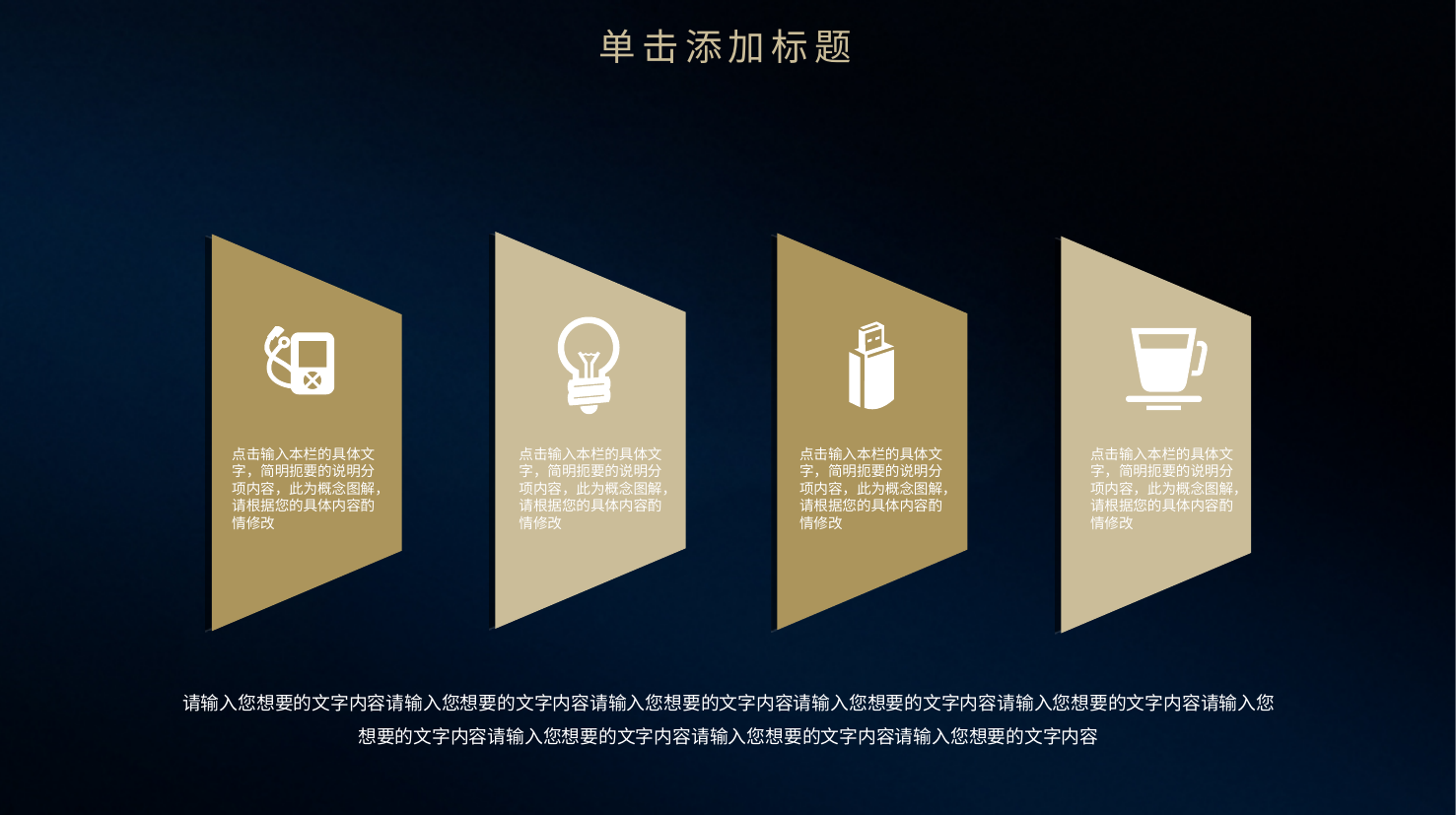

点击输入本栏的具体文字，简明扼要的说明分项内容，此为概念图解，请根据您的具体内容酌情修改
点击输入本栏的具体文字，简明扼要的说明分项内容，此为概念图解，请根据您的具体内容酌情修改
点击输入本栏的具体文字，简明扼要的说明分项内容，此为概念图解，请根据您的具体内容酌情修改
点击输入本栏的具体文字，简明扼要的说明分项内容，此为概念图解，请根据您的具体内容酌情修改
请输入您想要的文字内容请输入您想要的文字内容请输入您想要的文字内容请输入您想要的文字内容请输入您想要的文字内容请输入您想要的文字内容请输入您想要的文字内容请输入您想要的文字内容请输入您想要的文字内容